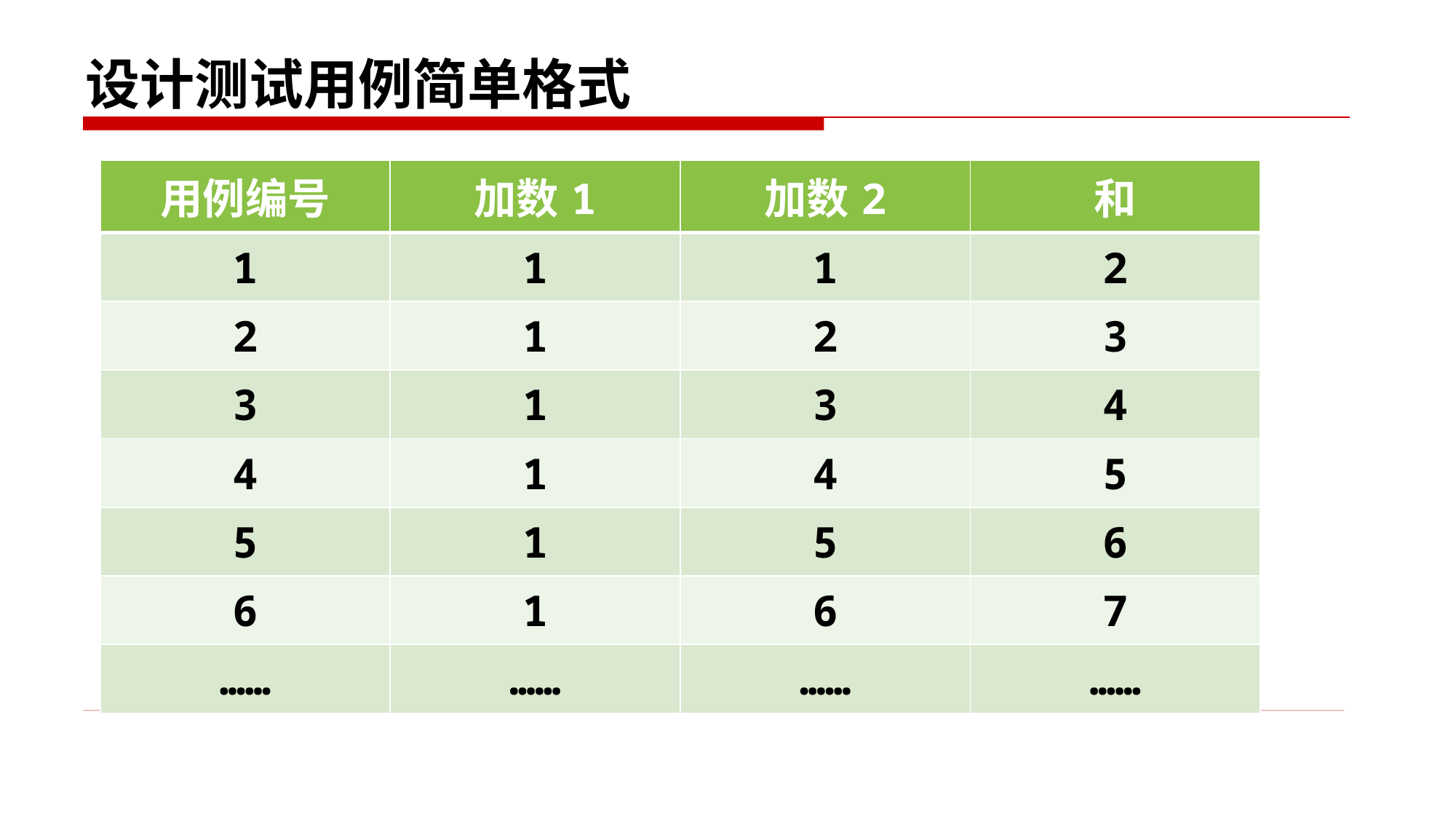

# 设计测试用例简单格式
| 用例编号 | 加数1 | 加数2 | 和 |
| --- | --- | --- | --- |
| 1 | 1 | 1 | 2 |
| 2 | 1 | 2 | 3 |
| 3 | 1 | 3 | 4 |
| 4 | 1 | 4 | 5 |
| 5 | 1 | 5 | 6 |
| 6 | 1 | 6 | 7 |
| …… | …… | …… | …… |